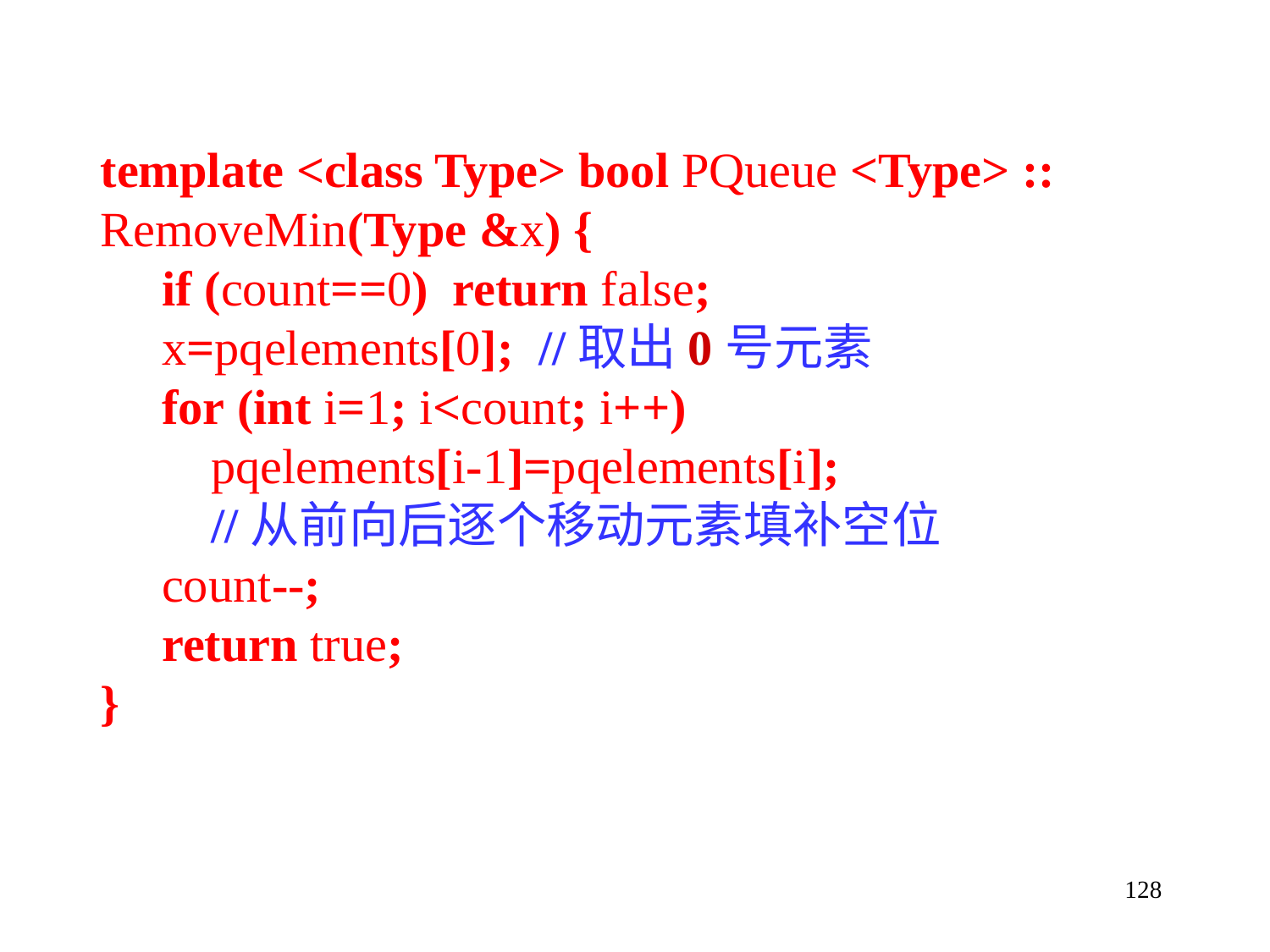

template <class Type> bool PQueue <Type> ::
RemoveMin(Type &x) {
     if (count==0)  return false;
     x=pqelements[0];  //取出0号元素
     for (int i=1; i<count; i++)
         pqelements[i-1]=pqelements[i];
         //从前向后逐个移动元素填补空位
     count--;
     return true;
}
128